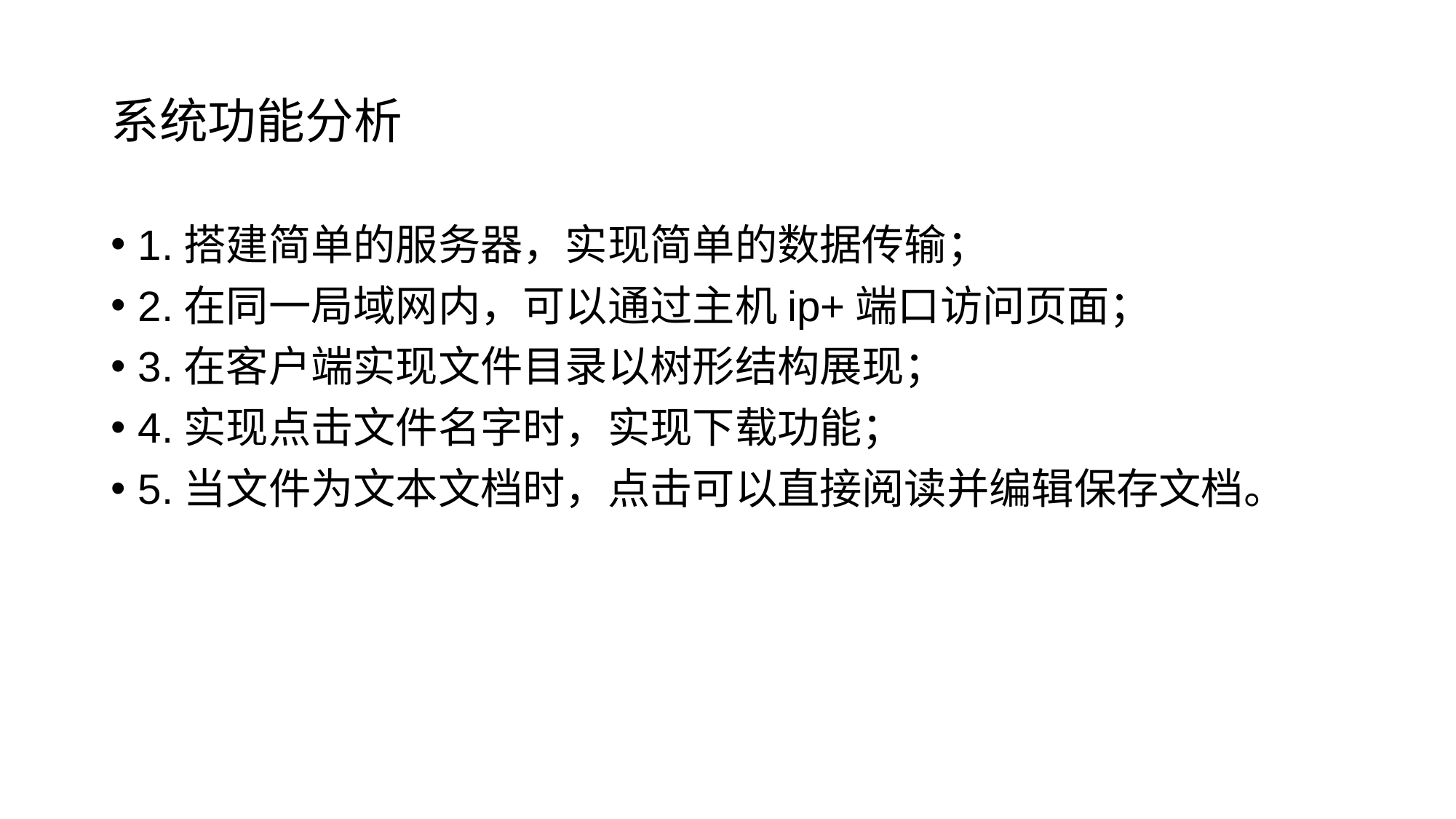

# 系统功能分析
1.搭建简单的服务器，实现简单的数据传输；
2.在同一局域网内，可以通过主机ip+端口访问页面；
3.在客户端实现文件目录以树形结构展现；
4.实现点击文件名字时，实现下载功能；
5.当文件为文本文档时，点击可以直接阅读并编辑保存文档。